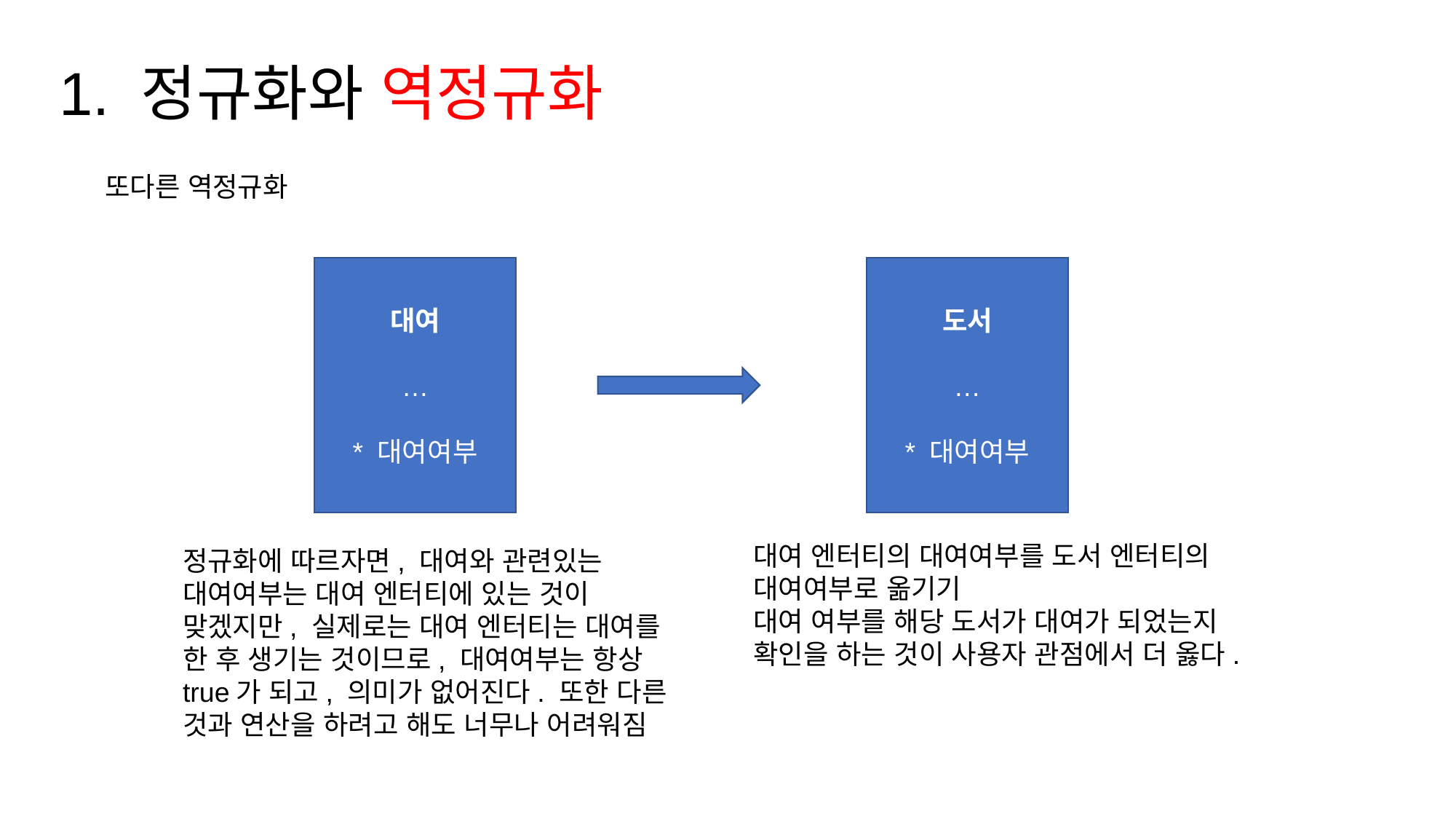

1. 정규화와 역정규화
또다른 역정규화
대여

…

* 대여여부
도서

…

* 대여여부

대여 엔터티의 대여여부를 도서 엔터티의 대여여부로 옮기기
대여 여부를 해당 도서가 대여가 되었는지 확인을 하는 것이 사용자 관점에서 더 옳다.
정규화에 따르자면, 대여와 관련있는 대여여부는 대여 엔터티에 있는 것이 맞겠지만, 실제로는 대여 엔터티는 대여를 한 후 생기는 것이므로, 대여여부는 항상 true가 되고, 의미가 없어진다. 또한 다른 것과 연산을 하려고 해도 너무나 어려워짐